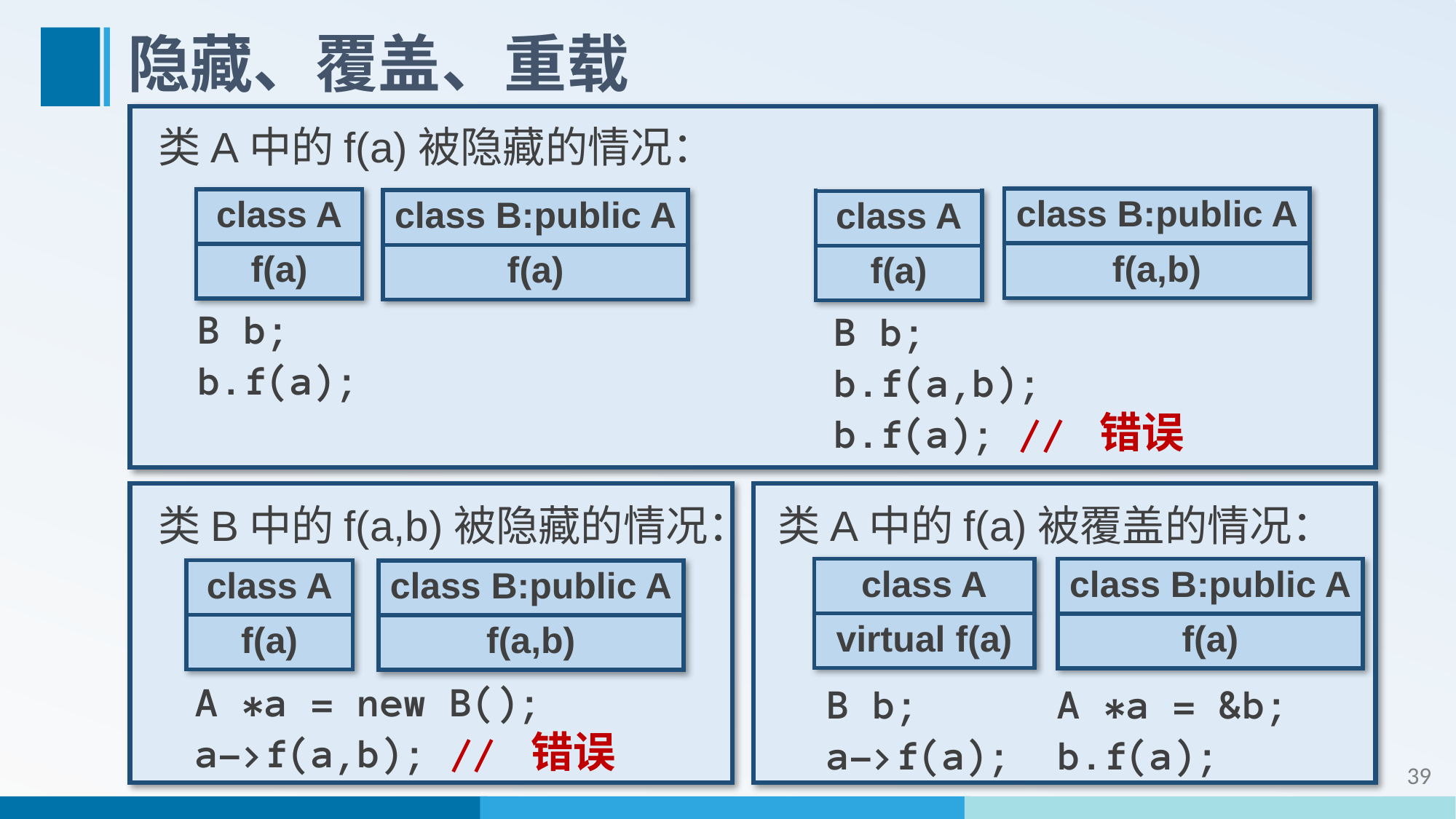

# 隐藏、覆盖、重载

类A中的f(a)被隐藏的情况：
| class B:public A |
| --- |
| f(a,b) |
| class A |
| --- |
| f(a) |
| class B:public A |
| --- |
| f(a) |
| class A |
| --- |
| f(a) |
B b;
b.f(a);
B b;
b.f(a,b);
b.f(a); // 错误

类B中的f(a,b)被隐藏的情况：
类A中的f(a)被覆盖的情况：
| class A |
| --- |
| virtual f(a) |
| class B:public A |
| --- |
| f(a) |
| class A |
| --- |
| f(a) |
| class B:public A |
| --- |
| f(a,b) |
A *a = new B();
a->f(a,b); // 错误
B b;      A *a = &b;
a->f(a);  b.f(a);